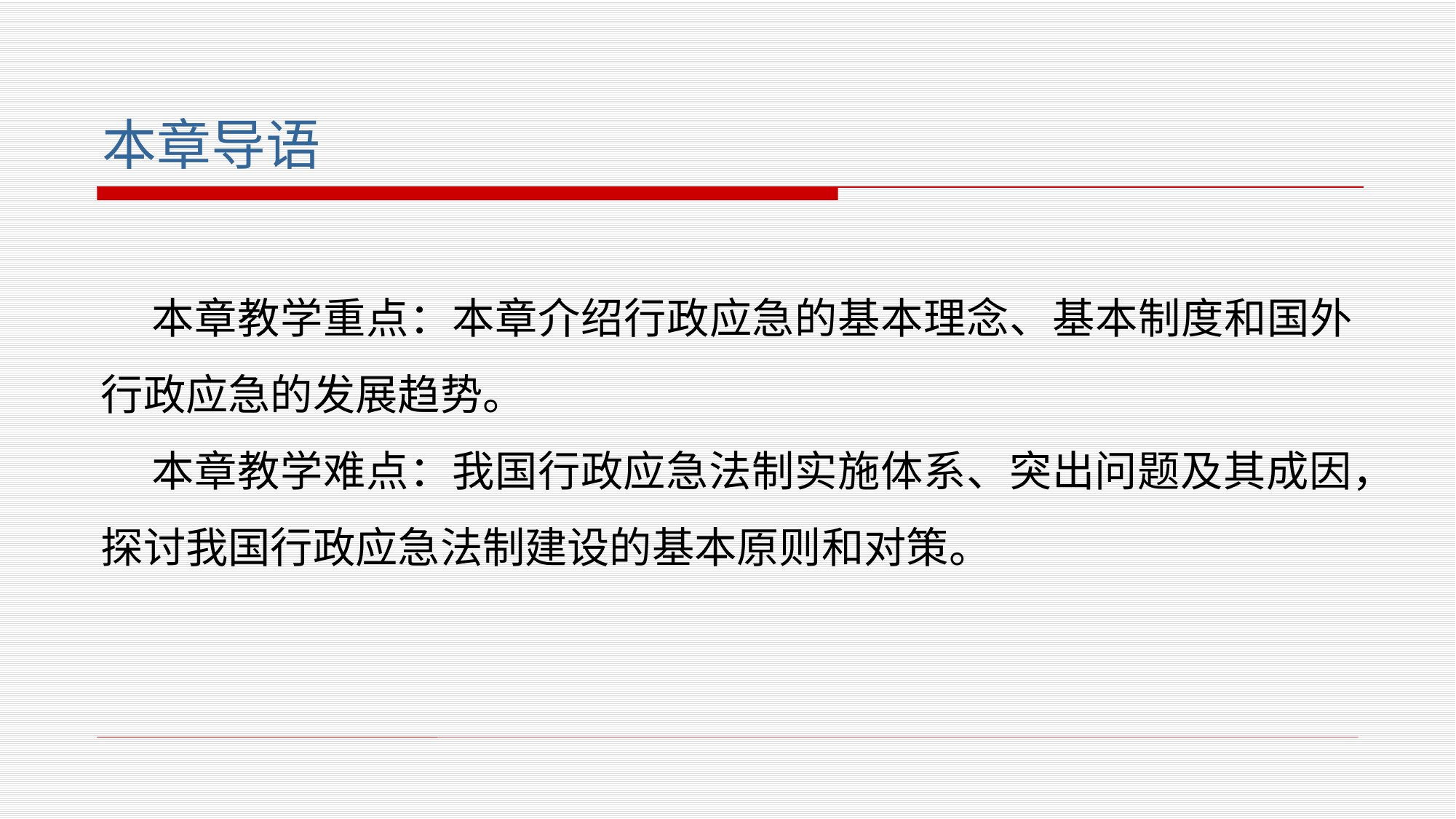

# 本章导语

    本章教学重点：本章介绍行政应急的基本理念、基本制度和国外行政应急的发展趋势。
    本章教学难点：我国行政应急法制实施体系、突出问题及其成因，探讨我国行政应急法制建设的基本原则和对策。